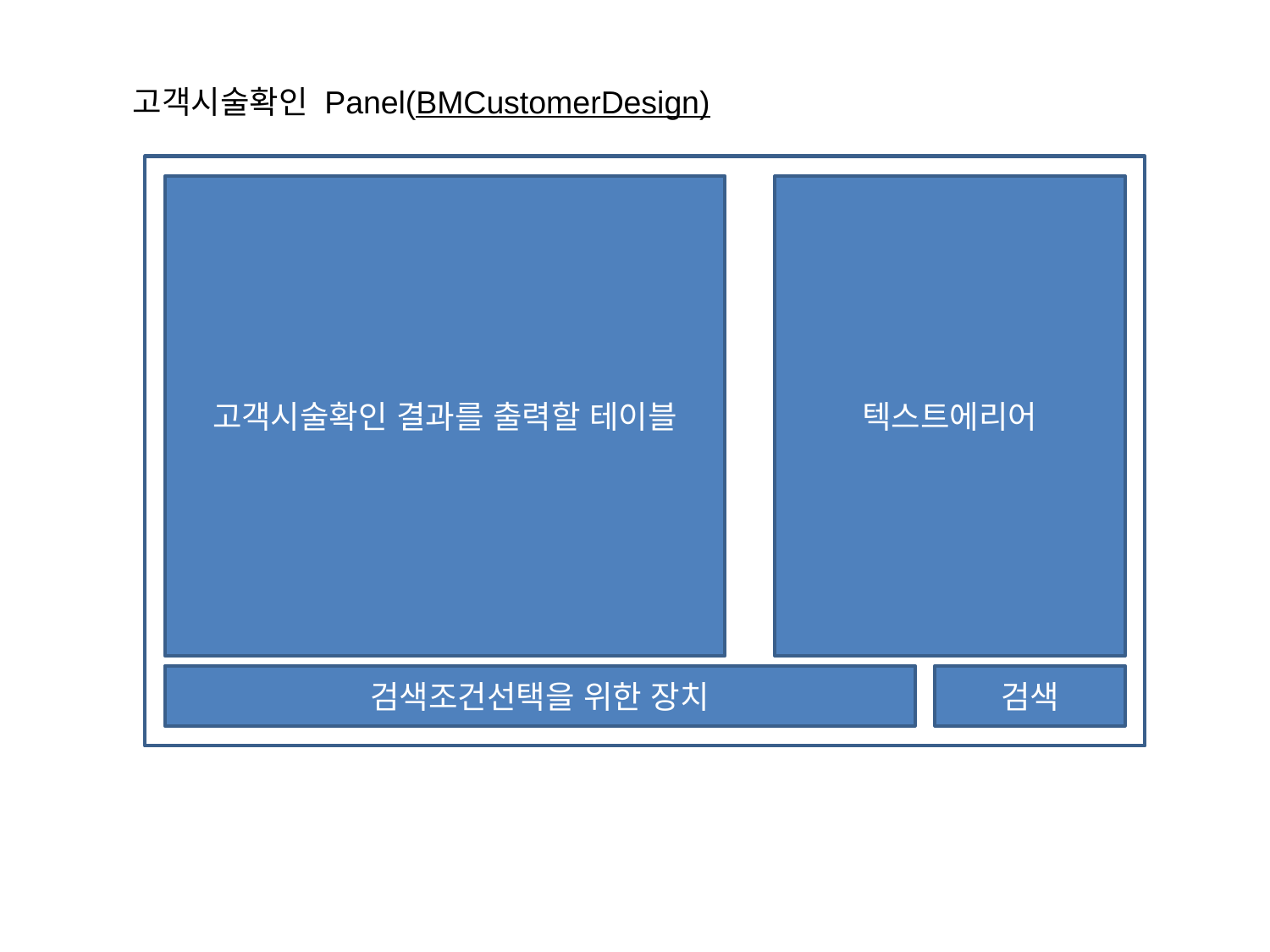

고객시술확인 Panel(BMCustomerDesign)

고객시술확인 결과를 출력할 테이블
텍스트에리어
검색조건선택을 위한 장치
검색